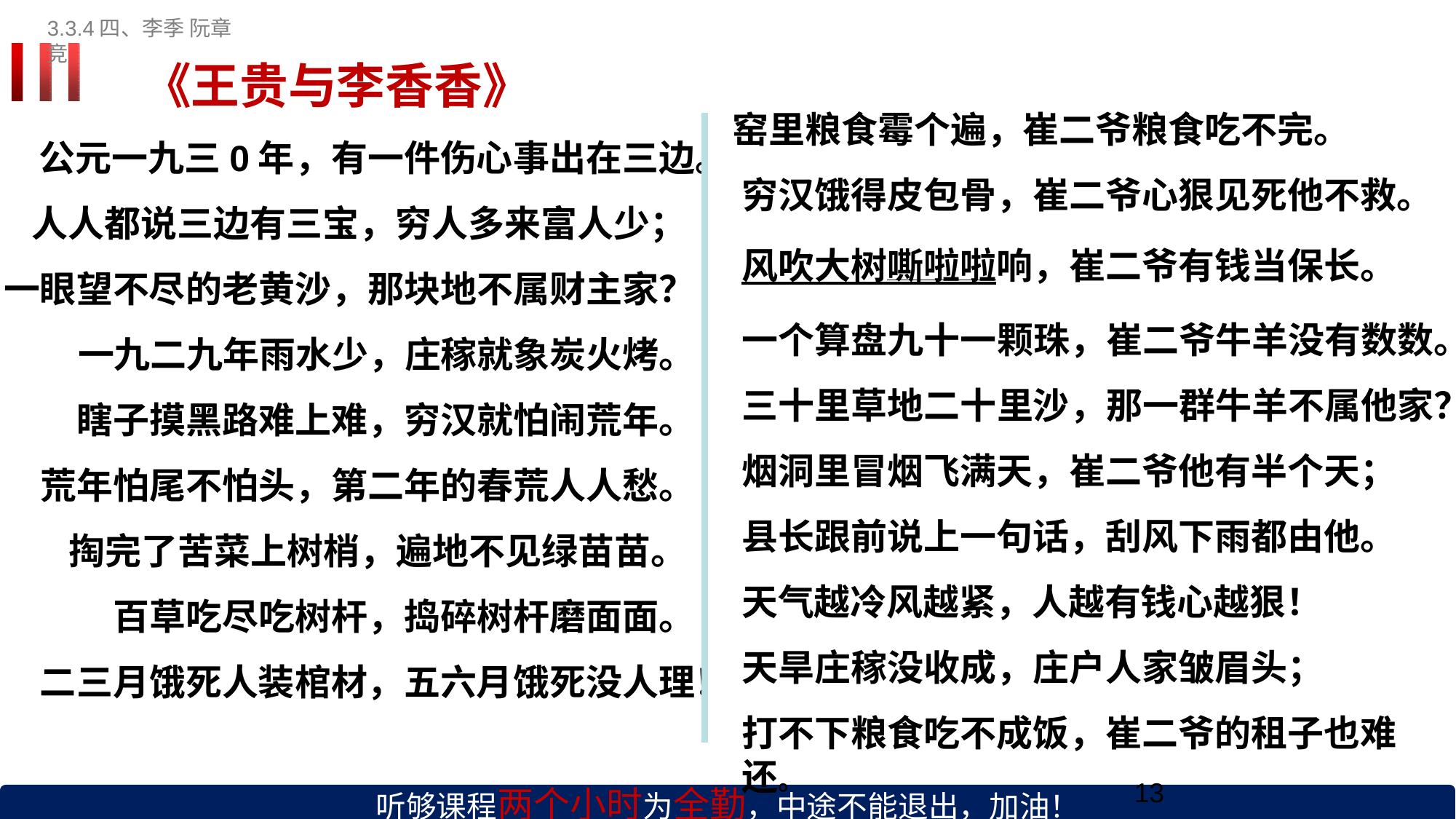

3.3.4四、李季 阮章竞
# 《王贵与李香香》
窑里粮食霉个遍，崔二爷粮食吃不完。
穷汉饿得皮包骨，崔二爷心狠见死他不救。 风吹大树嘶啦啦响，崔二爷有钱当保长。
一个算盘九十一颗珠，崔二爷牛羊没有数数。 三十里草地二十里沙，那一群牛羊不属他家？ 烟洞里冒烟飞满天，崔二爷他有半个天；
县长跟前说上一句话，刮风下雨都由他。 天气越冷风越紧，人越有钱心越狠！
天旱庄稼没收成，庄户人家皱眉头；
打不下粮食吃不成饭，崔二爷的租子也难还。
公元一九三0年，有一件伤心事出在三边。 人人都说三边有三宝，穷人多来富人少；  一眼望不尽的老黄沙，那块地不属财主家？ 一九二九年雨水少，庄稼就象炭火烤。
瞎子摸黑路难上难，穷汉就怕闹荒年。 荒年怕尾不怕头，第二年的春荒人人愁。 掏完了苦菜上树梢，遍地不见绿苗苗。  百草吃尽吃树杆，捣碎树杆磨面面。
二三月饿死人装棺材，五六月饿死没人理！

13
听够课程两个小时为全勤，中途不能退出，加油！